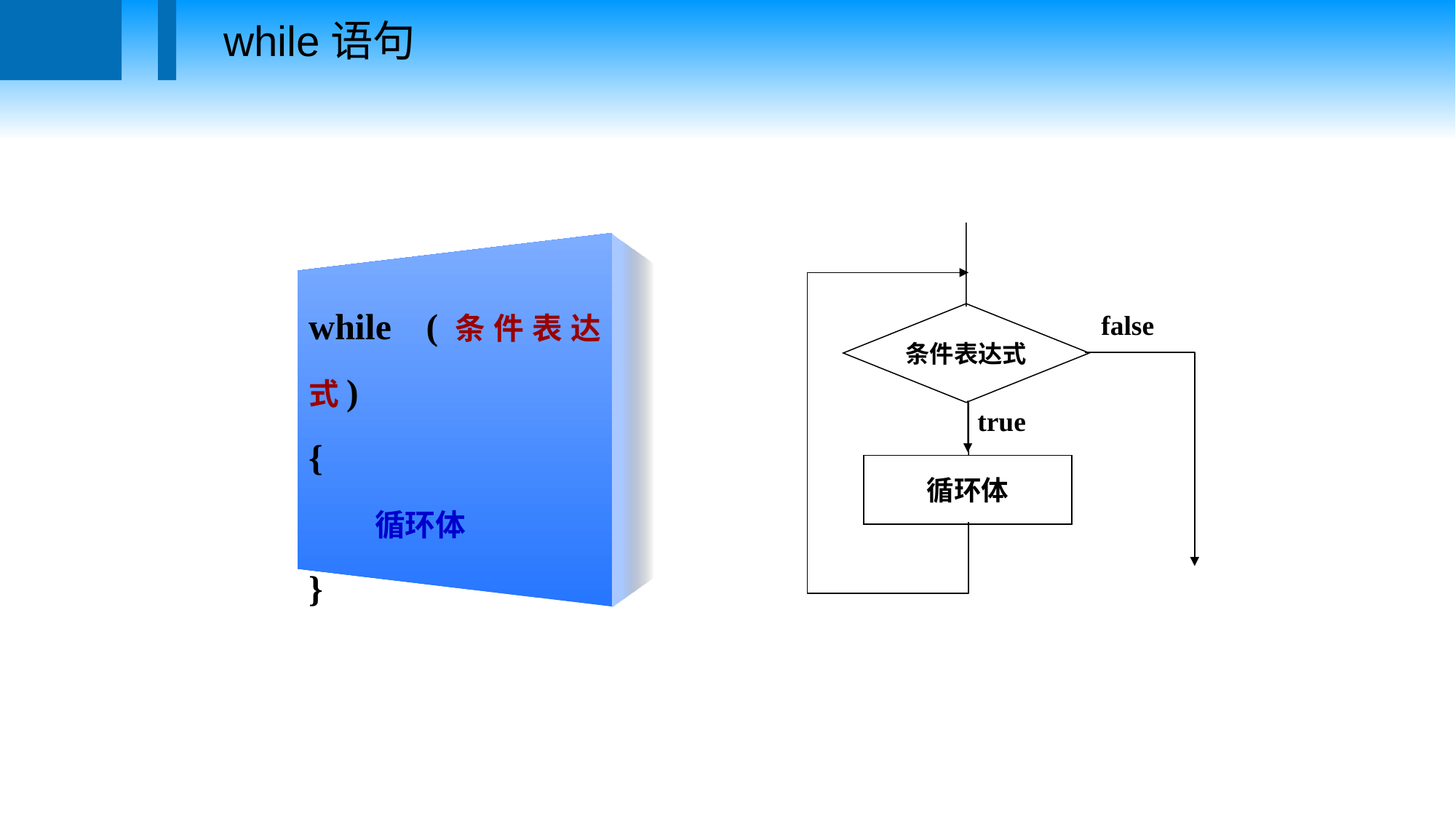

while语句

条件表达式

循环体
false

true

while  (条件表达式)
{
       循环体
}